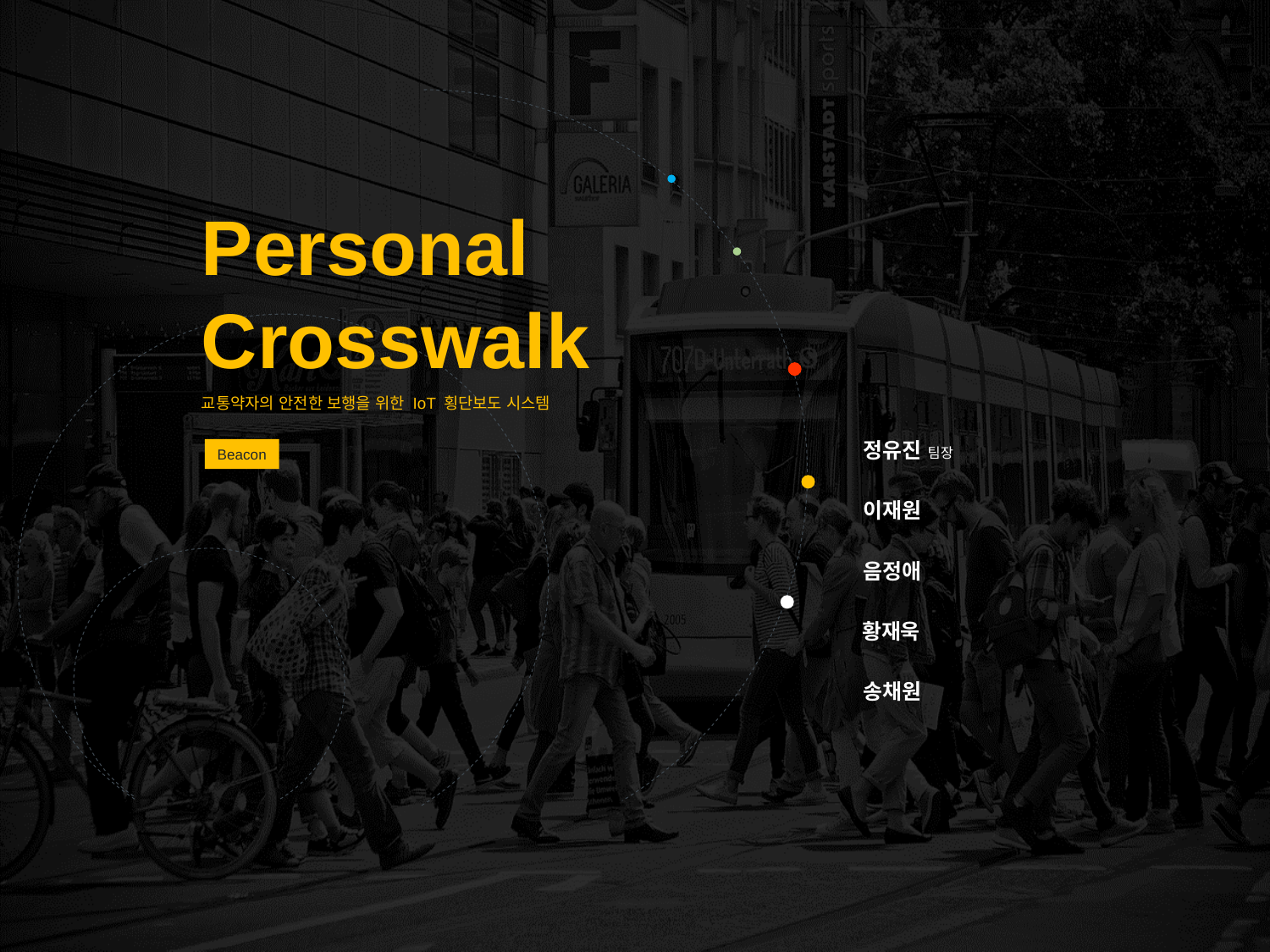

Personal Crosswalk
교통약자의 안전한 보행을 위한 IoT 횡단보도 시스템
정유진 팀장
Beacon
이재원
음정애
황재욱
송채원